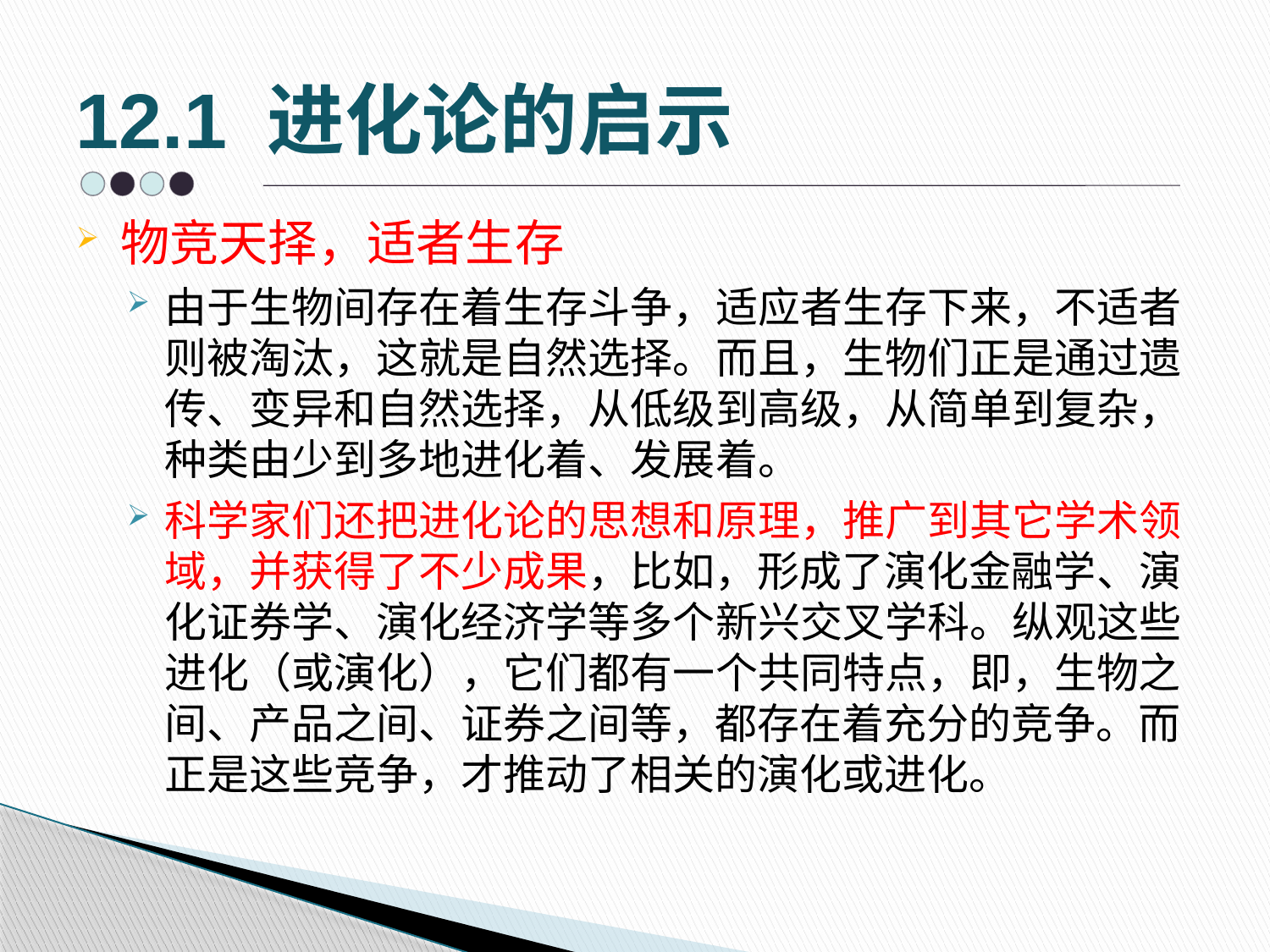

# 12.1 进化论的启示

物竞天择，适者生存
由于生物间存在着生存斗争，适应者生存下来，不适者则被淘汰，这就是自然选择。而且，生物们正是通过遗传、变异和自然选择，从低级到高级，从简单到复杂，种类由少到多地进化着、发展着。
科学家们还把进化论的思想和原理，推广到其它学术领域，并获得了不少成果，比如，形成了演化金融学、演化证券学、演化经济学等多个新兴交叉学科。纵观这些进化（或演化），它们都有一个共同特点，即，生物之间、产品之间、证券之间等，都存在着充分的竞争。而正是这些竞争，才推动了相关的演化或进化。